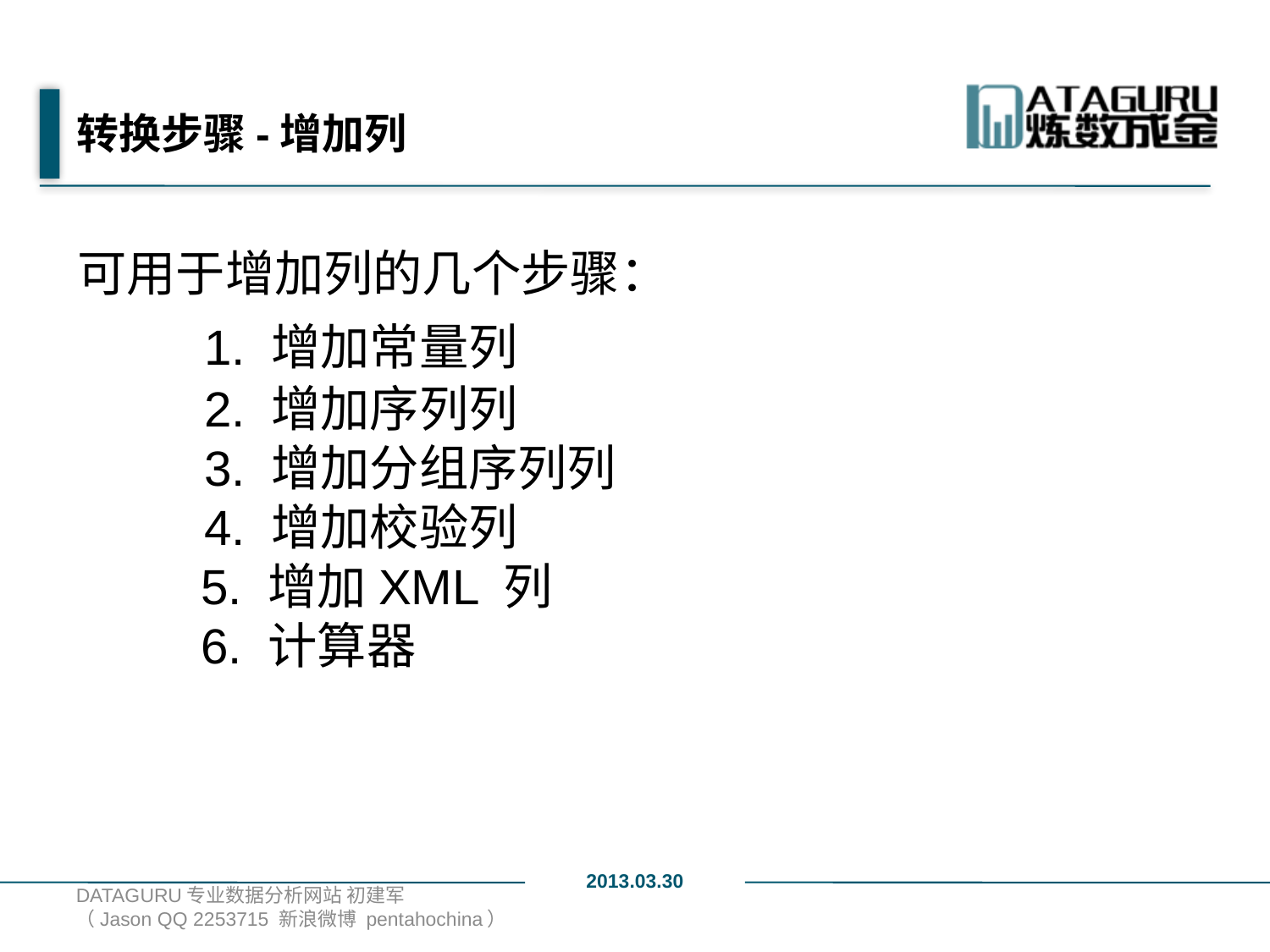

# 转换步骤-增加列
可用于增加列的几个步骤：
	1. 增加常量列
 	2. 增加序列列
	3. 增加分组序列列
	4. 增加校验列
         5. 增加XML 列
         6. 计算器